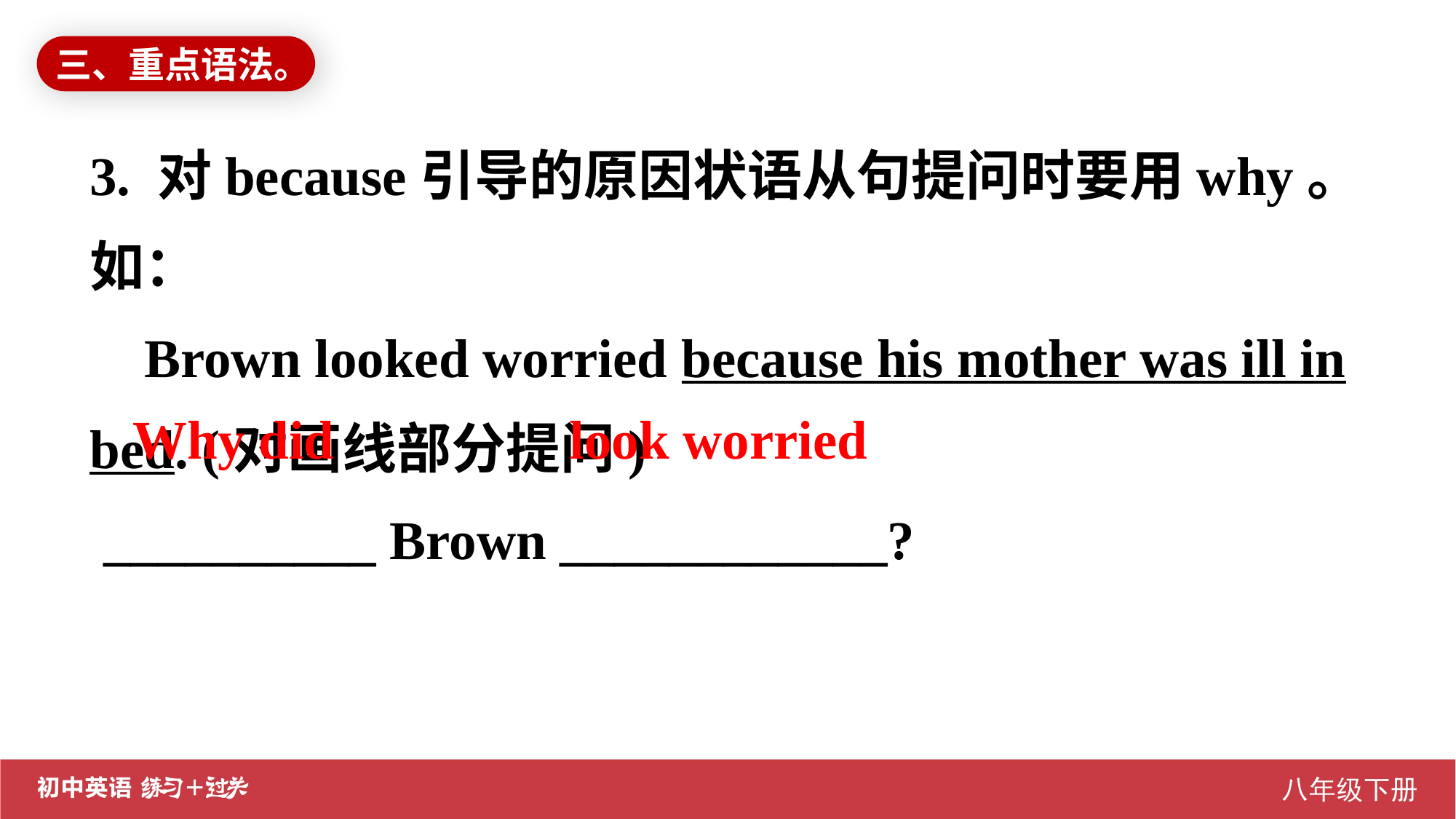

三、重点语法。
3. 对because引导的原因状语从句提问时要用why。如：
    Brown looked worried because his mother was ill in bed. (对画线部分提问)
 __________ Brown ____________?
Why did		        look worried